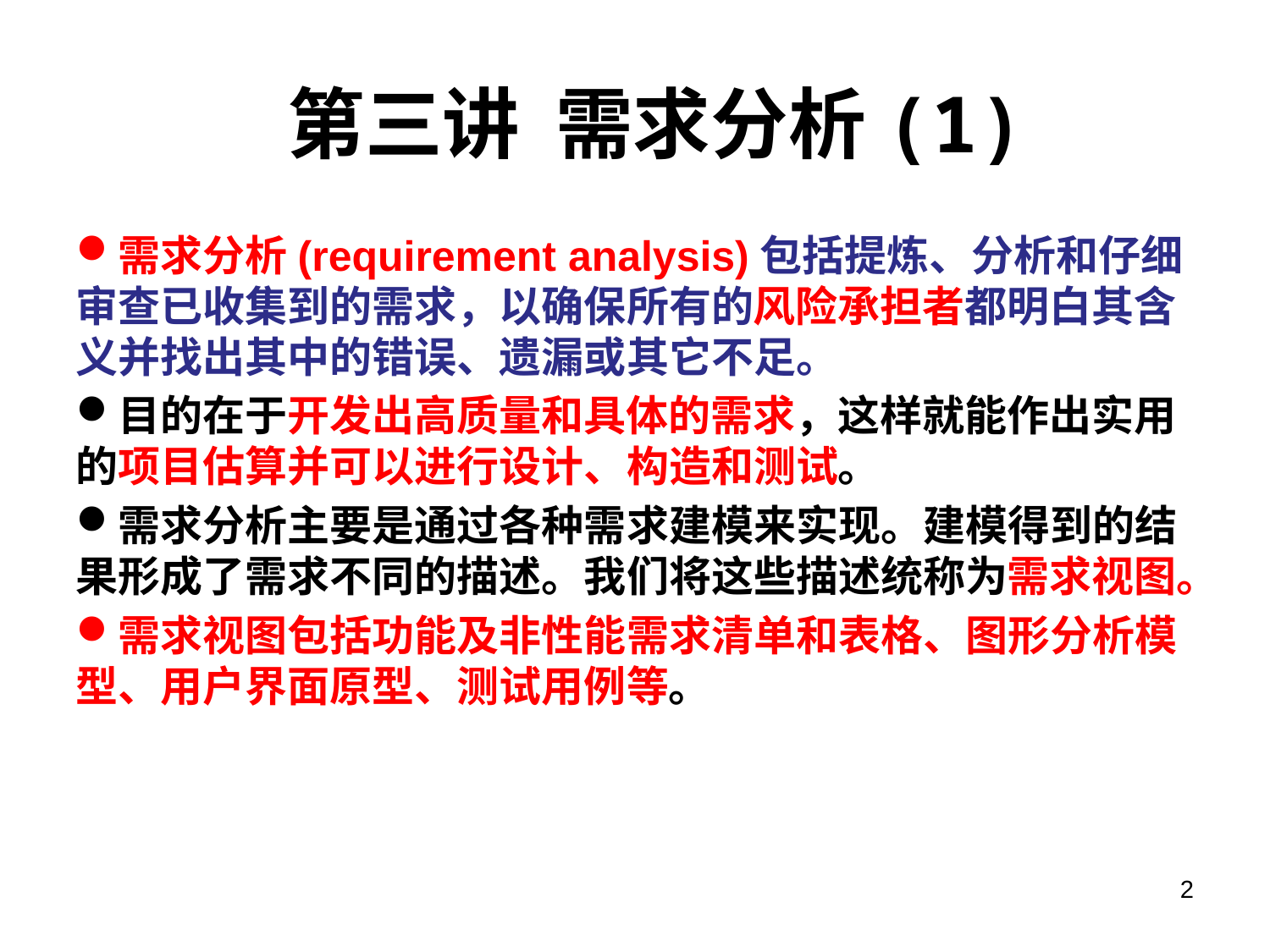

# 第三讲  需求分析(1)
需求分析(requirement analysis)包括提炼、分析和仔细审查已收集到的需求，以确保所有的风险承担者都明白其含义并找出其中的错误、遗漏或其它不足。
目的在于开发出高质量和具体的需求，这样就能作出实用的项目估算并可以进行设计、构造和测试。
需求分析主要是通过各种需求建模来实现。建模得到的结果形成了需求不同的描述。我们将这些描述统称为需求视图。
需求视图包括功能及非性能需求清单和表格、图形分析模型、用户界面原型、测试用例等。
2